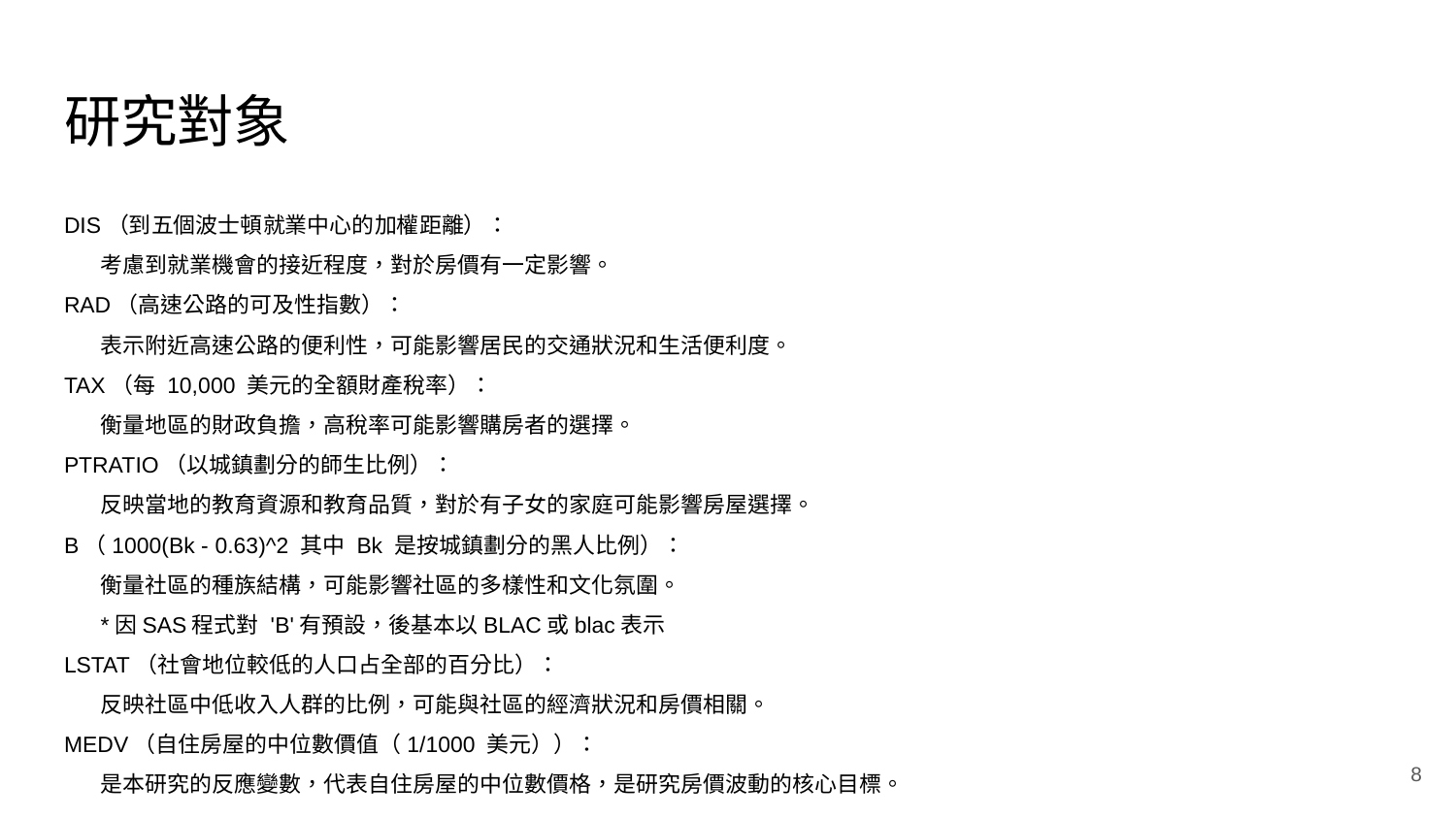

# 研究對象
DIS（到五個波士頓就業中心的加權距離）：
考慮到就業機會的接近程度，對於房價有一定影響。
RAD（高速公路的可及性指數）：
表示附近高速公路的便利性，可能影響居民的交通狀況和生活便利度。
TAX（每 10,000 美元的全額財產稅率）：
衡量地區的財政負擔，高稅率可能影響購房者的選擇。
PTRATIO（以城鎮劃分的師生比例）：
反映當地的教育資源和教育品質，對於有子女的家庭可能影響房屋選擇。
B（1000(Bk - 0.63)^2 其中 Bk 是按城鎮劃分的黑人比例）：
衡量社區的種族結構，可能影響社區的多樣性和文化氛圍。
*因SAS程式對 'B'有預設，後基本以BLAC或blac表示
LSTAT（社會地位較低的人口占全部的百分比）：
反映社區中低收入人群的比例，可能與社區的經濟狀況和房價相關。
MEDV（自住房屋的中位數價值（1/1000 美元））：
是本研究的反應變數，代表自住房屋的中位數價格，是研究房價波動的核心目標。

8